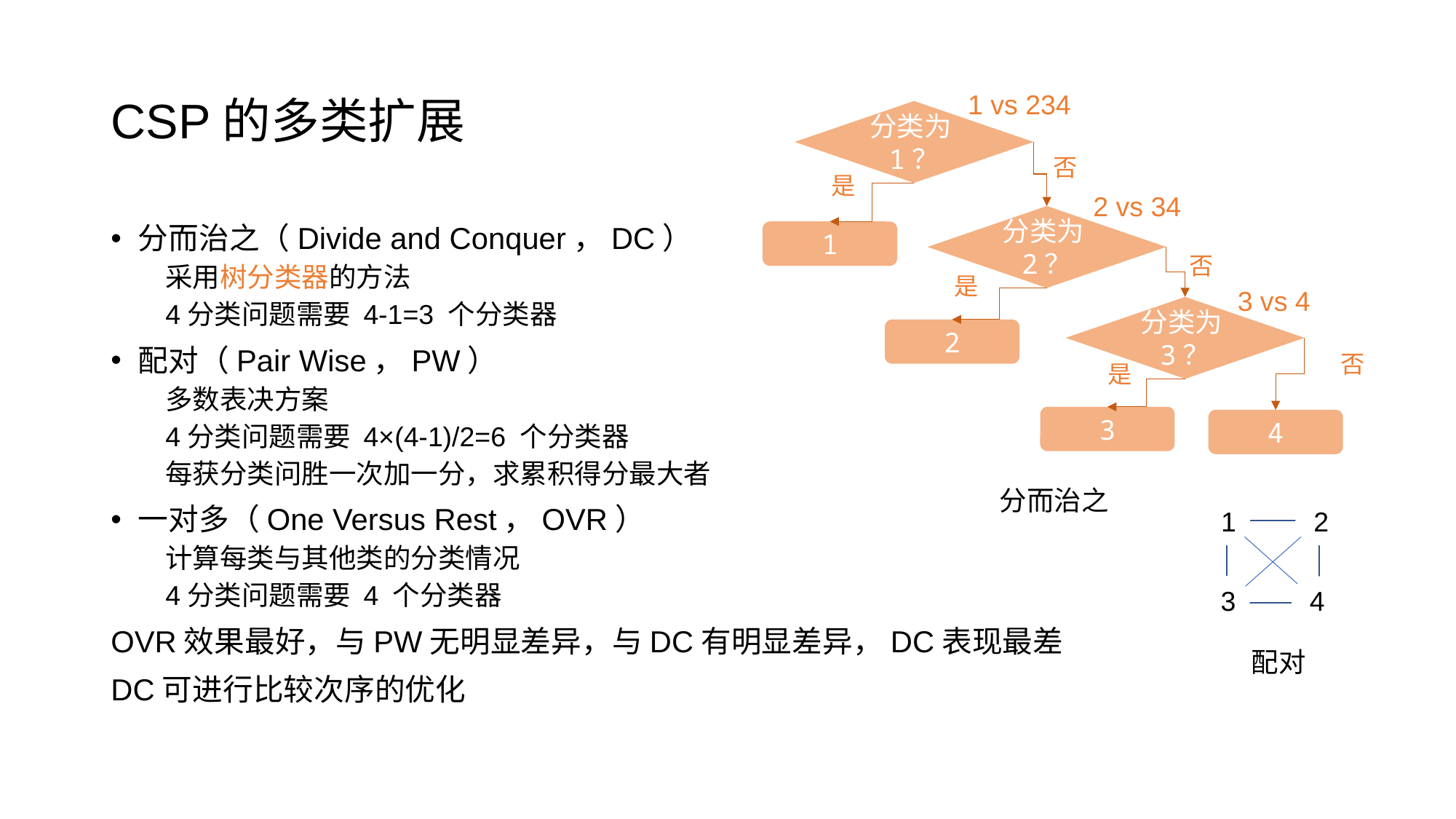

# CSP的多类扩展
1 vs 234
分类为1？
否
是
分类为2？
1
否
是
分类为3？
2
否
是
3
4
2 vs 34
3 vs 4
分而治之（Divide and Conquer，DC）
采用树分类器的方法
4分类问题需要 4-1=3 个分类器
配对（Pair Wise，PW）
多数表决方案
4分类问题需要 4×(4-1)/2=6 个分类器
每获分类问胜一次加一分，求累积得分最大者
一对多（One Versus Rest，OVR）
计算每类与其他类的分类情况
4分类问题需要 4 个分类器
OVR效果最好，与PW无明显差异，与DC有明显差异，DC表现最差
DC可进行比较次序的优化

分而治之
1
2

3
4
配对